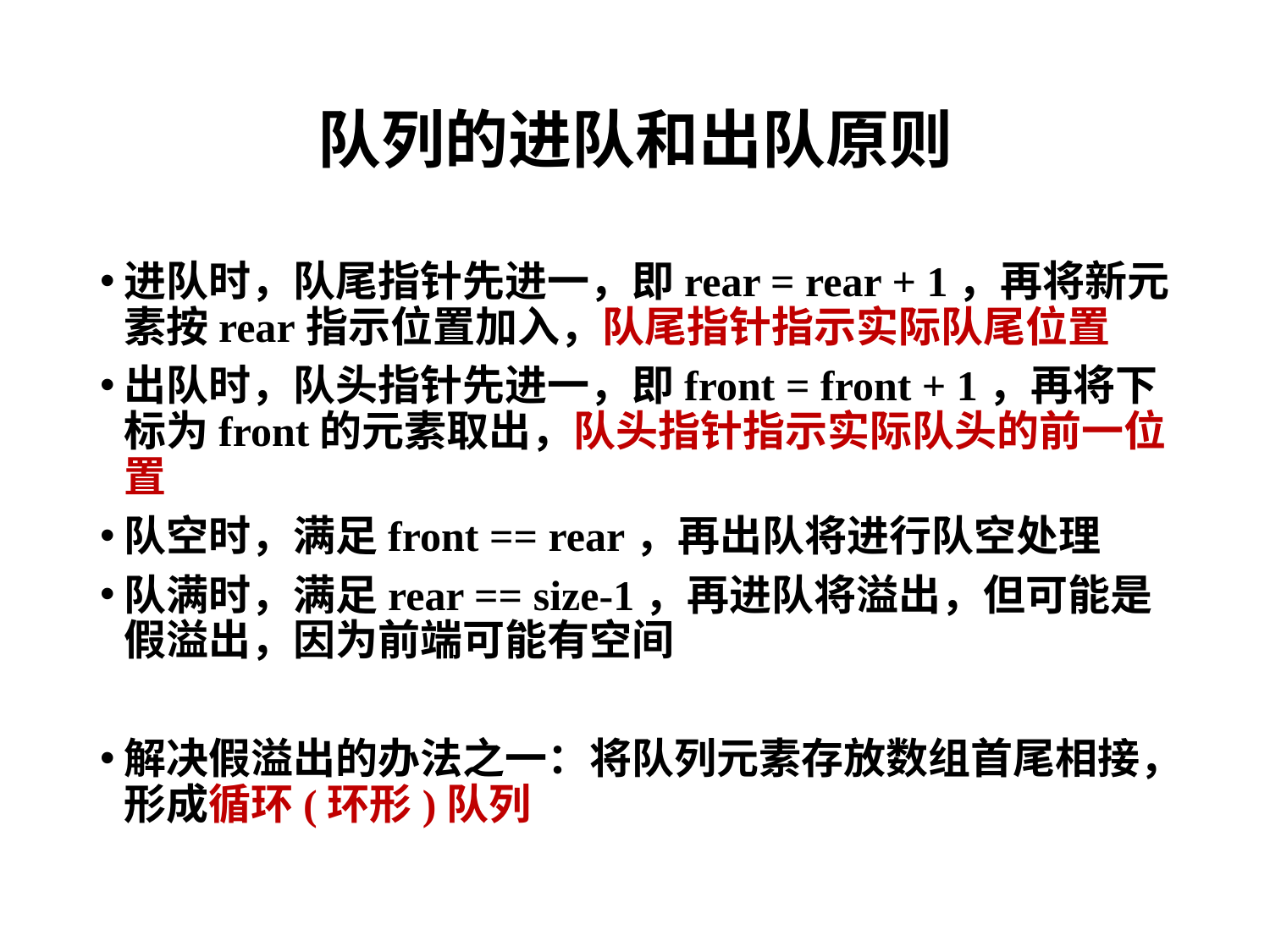

# 队列的进队和出队原则
进队时，队尾指针先进一，即rear = rear + 1，再将新元素按rear指示位置加入，队尾指针指示实际队尾位置
出队时，队头指针先进一，即front = front + 1，再将下标为front的元素取出，队头指针指示实际队头的前一位置
队空时，满足front == rear，再出队将进行队空处理
队满时，满足rear == size-1，再进队将溢出，但可能是假溢出，因为前端可能有空间

解决假溢出的办法之一：将队列元素存放数组首尾相接，形成循环(环形)队列